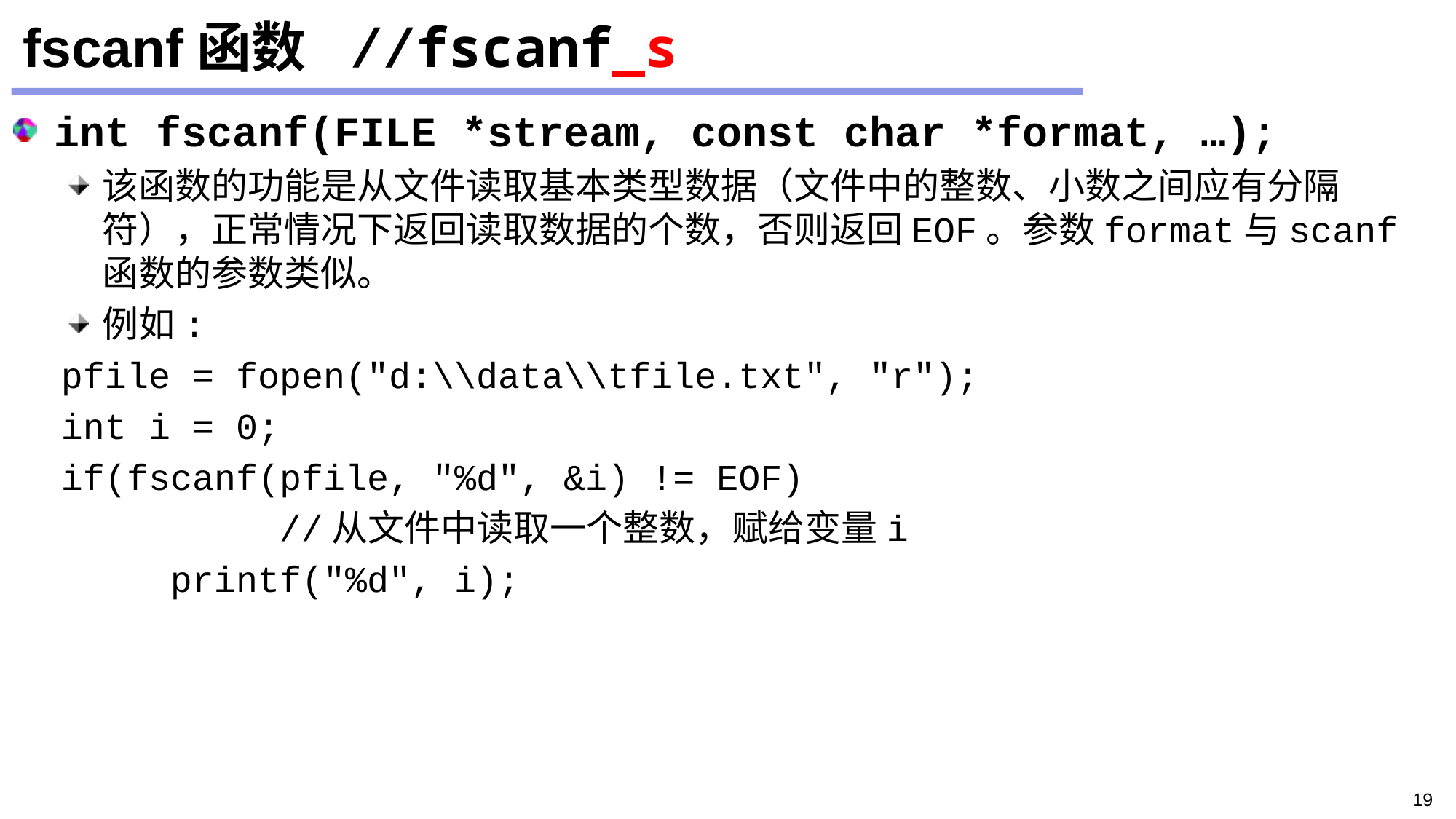

# fscanf函数	//fscanf_s
int fscanf(FILE *stream, const char *format, …);
该函数的功能是从文件读取基本类型数据（文件中的整数、小数之间应有分隔符），正常情况下返回读取数据的个数，否则返回EOF。参数format与scanf函数的参数类似。
例如:
pfile = fopen("d:\\data\\tfile.txt", "r");
int i = 0;
if(fscanf(pfile, "%d", &i) != EOF)
		//从文件中读取一个整数，赋给变量i
	printf("%d", i);

19